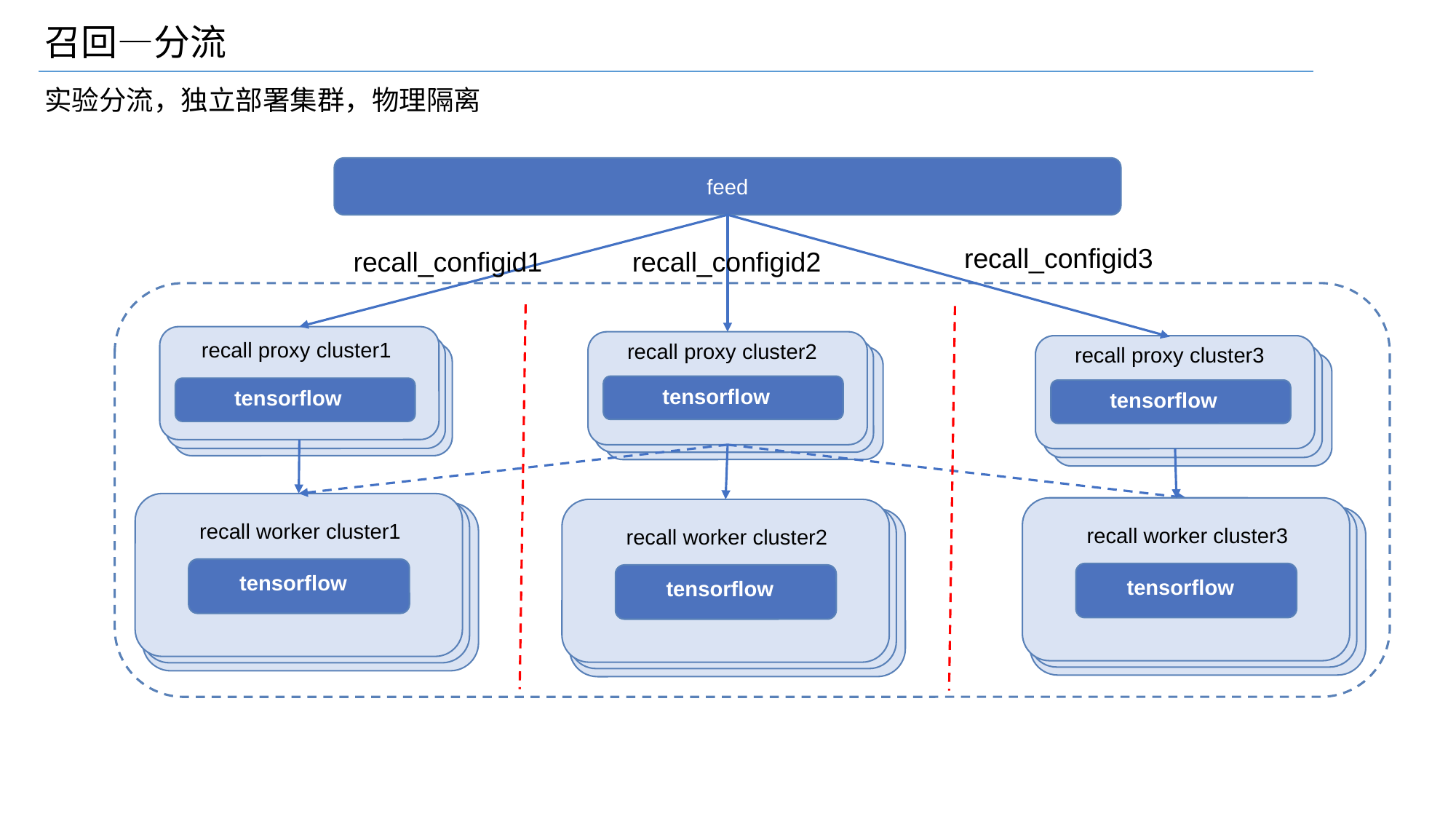

召回—分流
实验分流，独立部署集群，物理隔离
feed
recall_configid3
recall_configid2
recall_configid1

recall proxy cluster1

recall proxy cluster2

recall proxy cluster3

tensorflow

tensorflow

tensorflow

recall worker cluster1
recall worker cluster3
recall worker cluster2

tensorflow

tensorflow
tensorflow
12